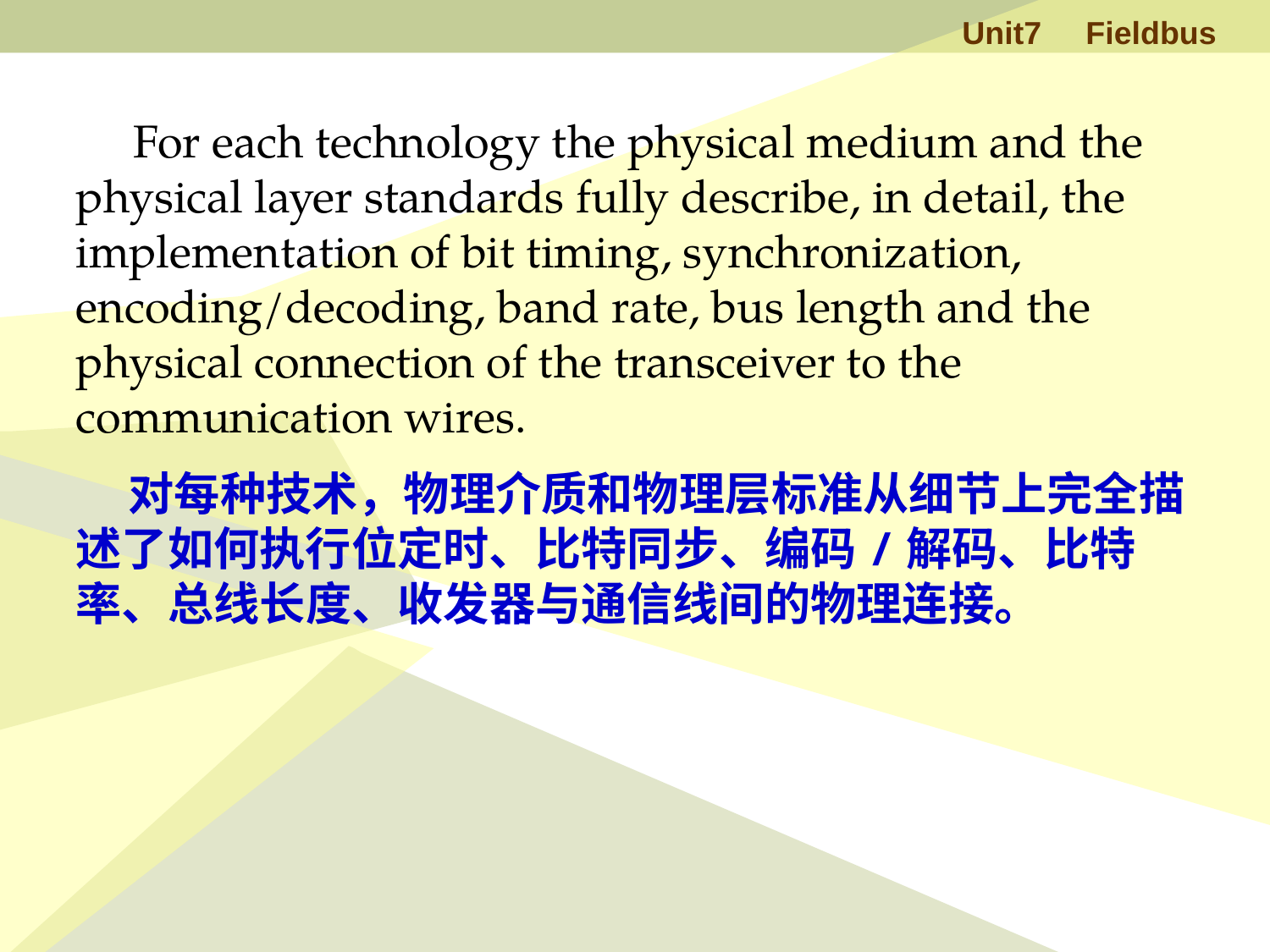

For each technology the physical medium and the physical layer standards fully describe, in detail, the implementation of bit timing, synchronization, encoding/decoding, band rate, bus length and the physical connection of the transceiver to the communication wires.
    对每种技术，物理介质和物理层标准从细节上完全描述了如何执行位定时、比特同步、编码/解码、比特率、总线长度、收发器与通信线间的物理连接。